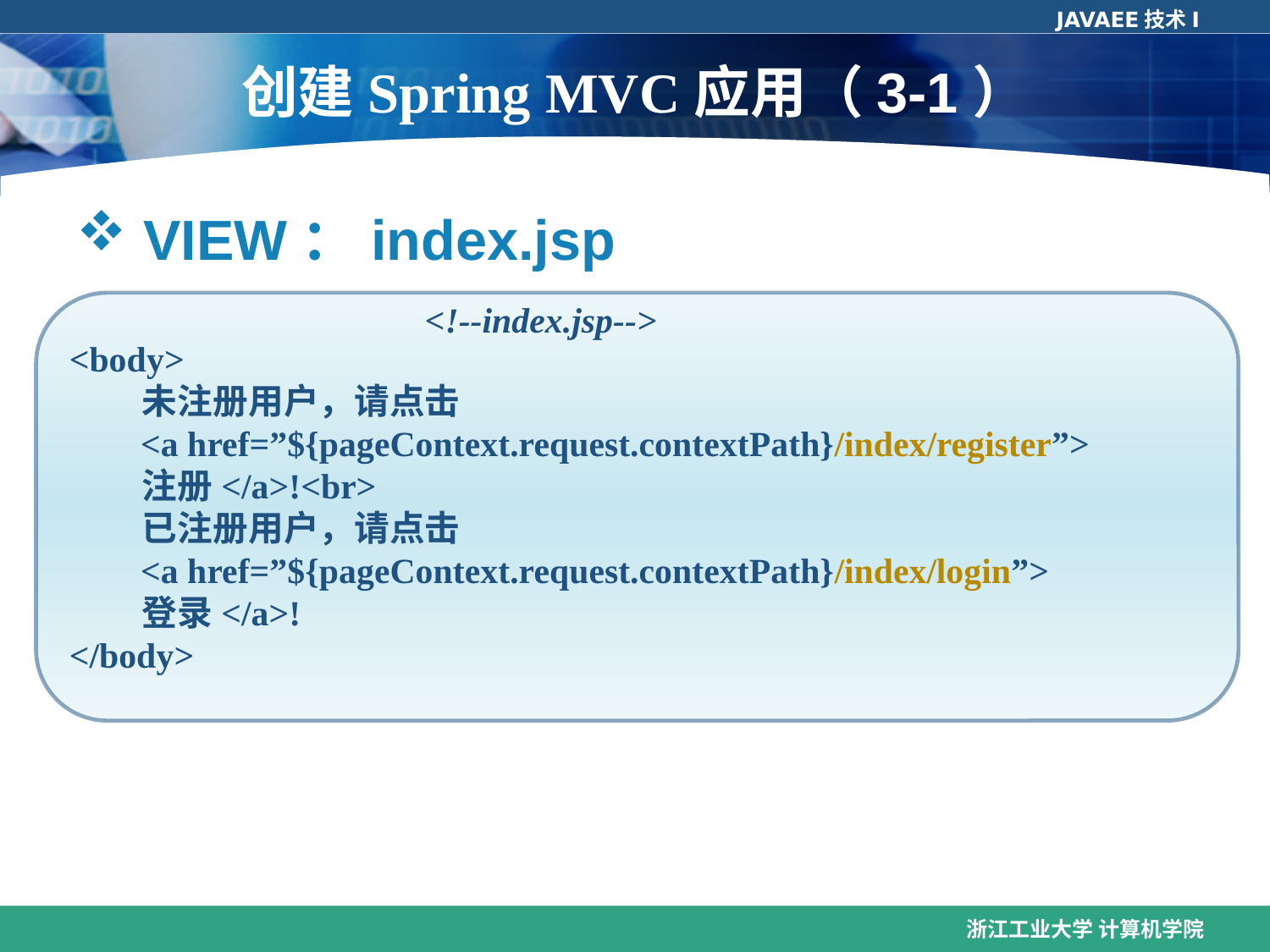

# 创建Spring MVC应用（3-1）
 VIEW：index.jsp

                                        <!--index.jsp-->
<body>
        未注册用户，请点击
        <a href=”${pageContext.request.contextPath}/index/register”>
        注册</a>!<br>
        已注册用户，请点击
        <a href=”${pageContext.request.contextPath}/index/login”>
        登录</a>!
</body>